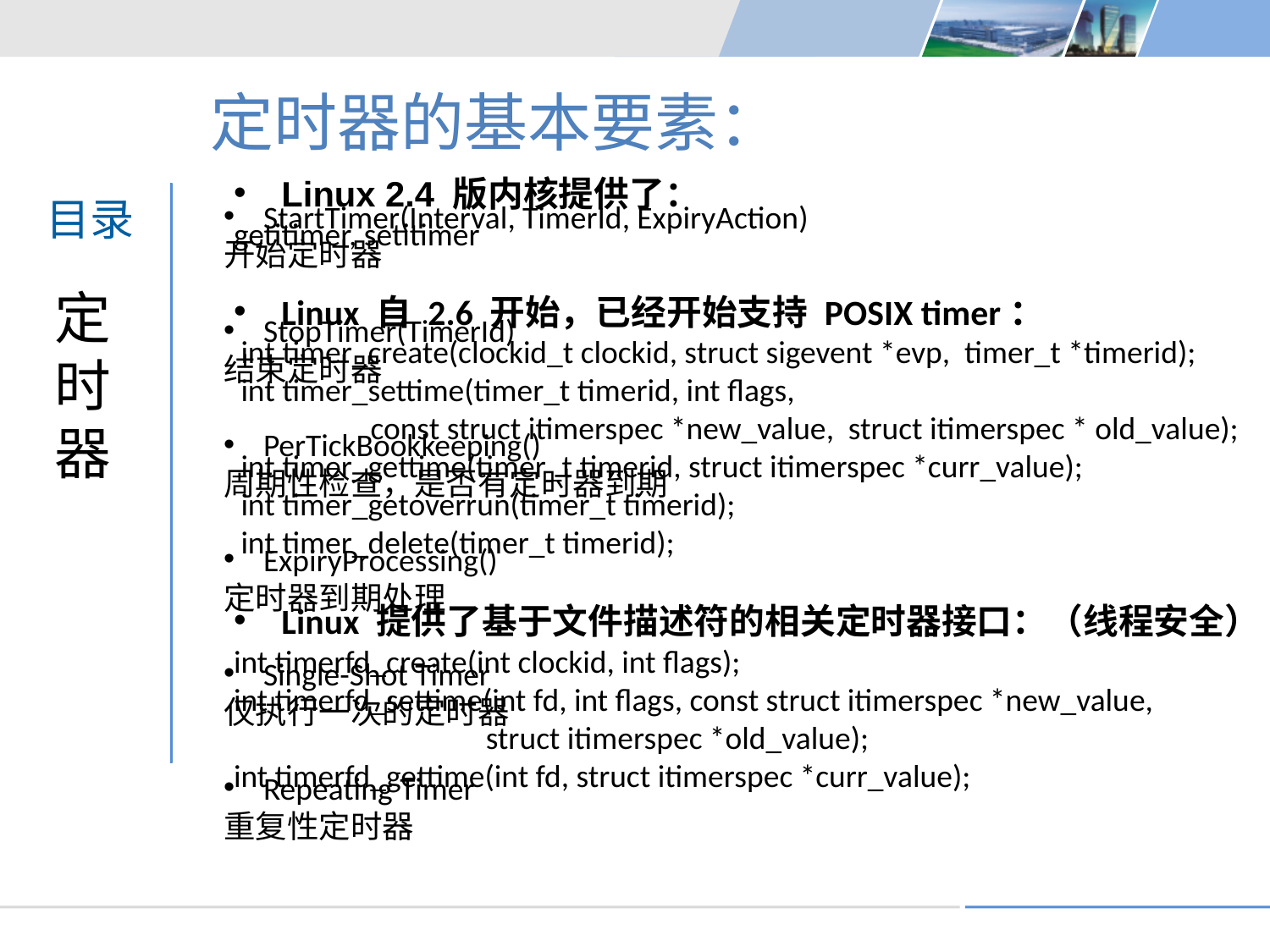

定时器的基本要素：
Linux 2.4 版内核提供了：
getitimer, setitimer

Linux 自 2.6 开始，已经开始支持 POSIX timer：
 int timer_create(clockid_t clockid, struct sigevent *evp,  timer_t *timerid);
 int timer_settime(timer_t timerid, int flags,
                   const struct itimerspec *new_value,  struct itimerspec * old_value);
 int timer_gettime(timer_t timerid, struct itimerspec *curr_value);
 int timer_getoverrun(timer_t timerid);
 int timer_delete(timer_t timerid);

Linux 提供了基于文件描述符的相关定时器接口：（线程安全）
int timerfd_create(int clockid, int flags);
int timerfd_settime(int fd, int flags, const struct itimerspec *new_value,
                                   struct itimerspec *old_value);
int timerfd_gettime(int fd, struct itimerspec *curr_value);

目录
StartTimer(Interval, TimerId, ExpiryAction)
开始定时器

StopTimer(TimerId)
结束定时器

PerTickBookkeeping()
周期性检查，是否有定时器到期

ExpiryProcessing()
定时器到期处理

Single-Shot Timer
仅执行一次的定时器

Repeating Timer
重复性定时器
定时器